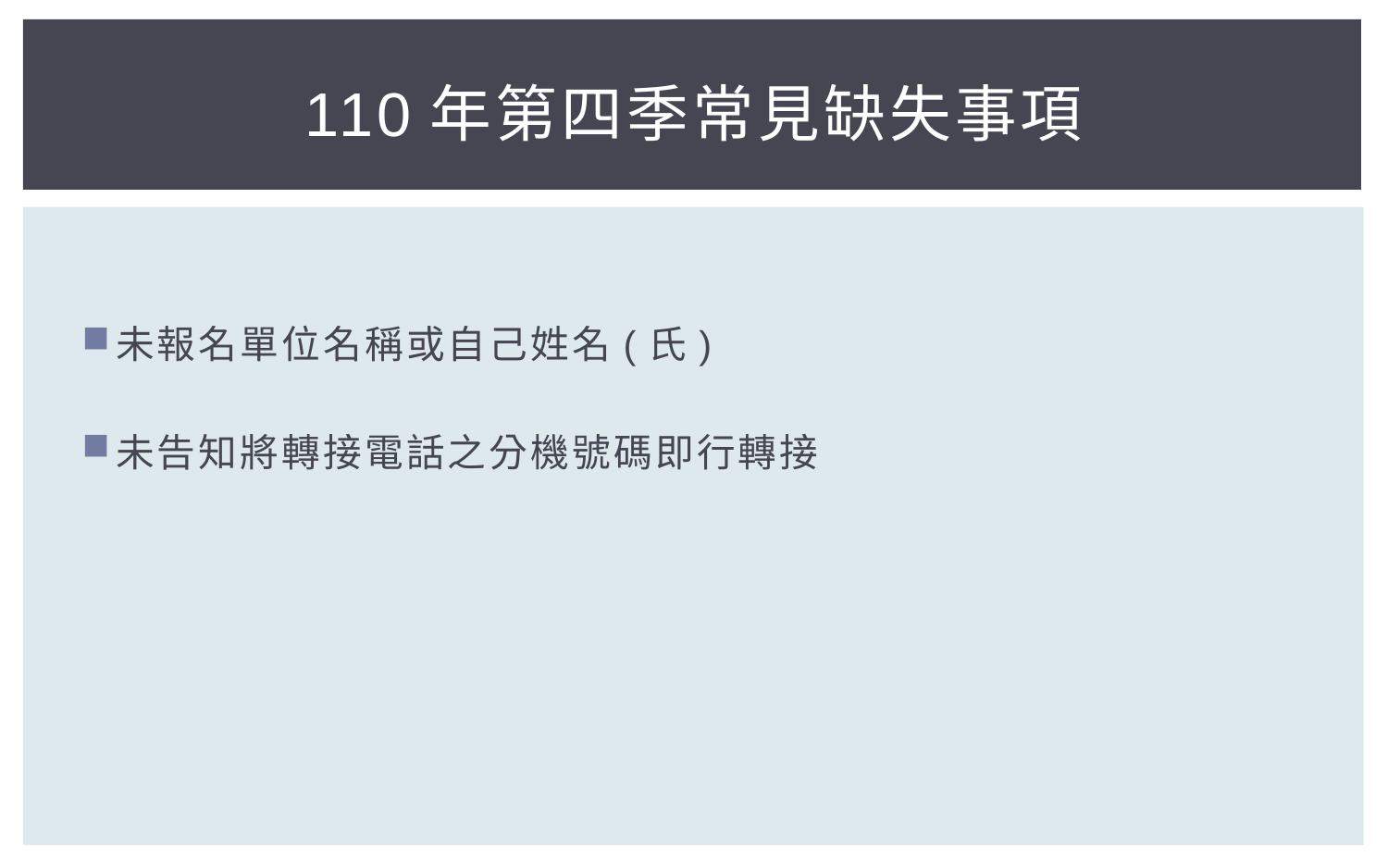

# 110年第四季常見缺失事項
未報名單位名稱或自己姓名(氏)

未告知將轉接電話之分機號碼即行轉接